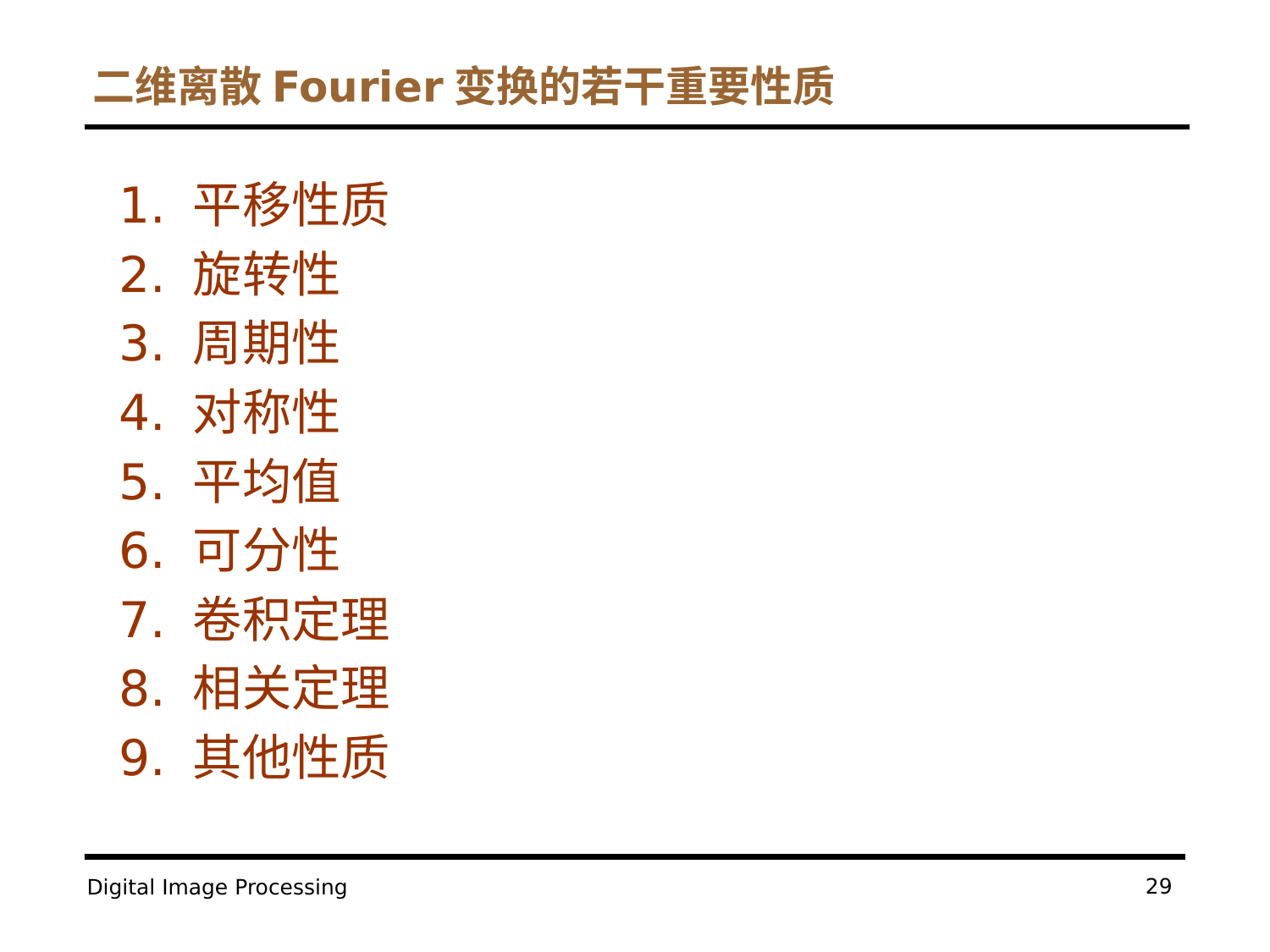

# 二维离散Fourier变换的若干重要性质
1. 平移性质
2. 旋转性
3. 周期性
4. 对称性
5. 平均值
6. 可分性
7. 卷积定理
8. 相关定理
9. 其他性质
29
Digital Image Processing